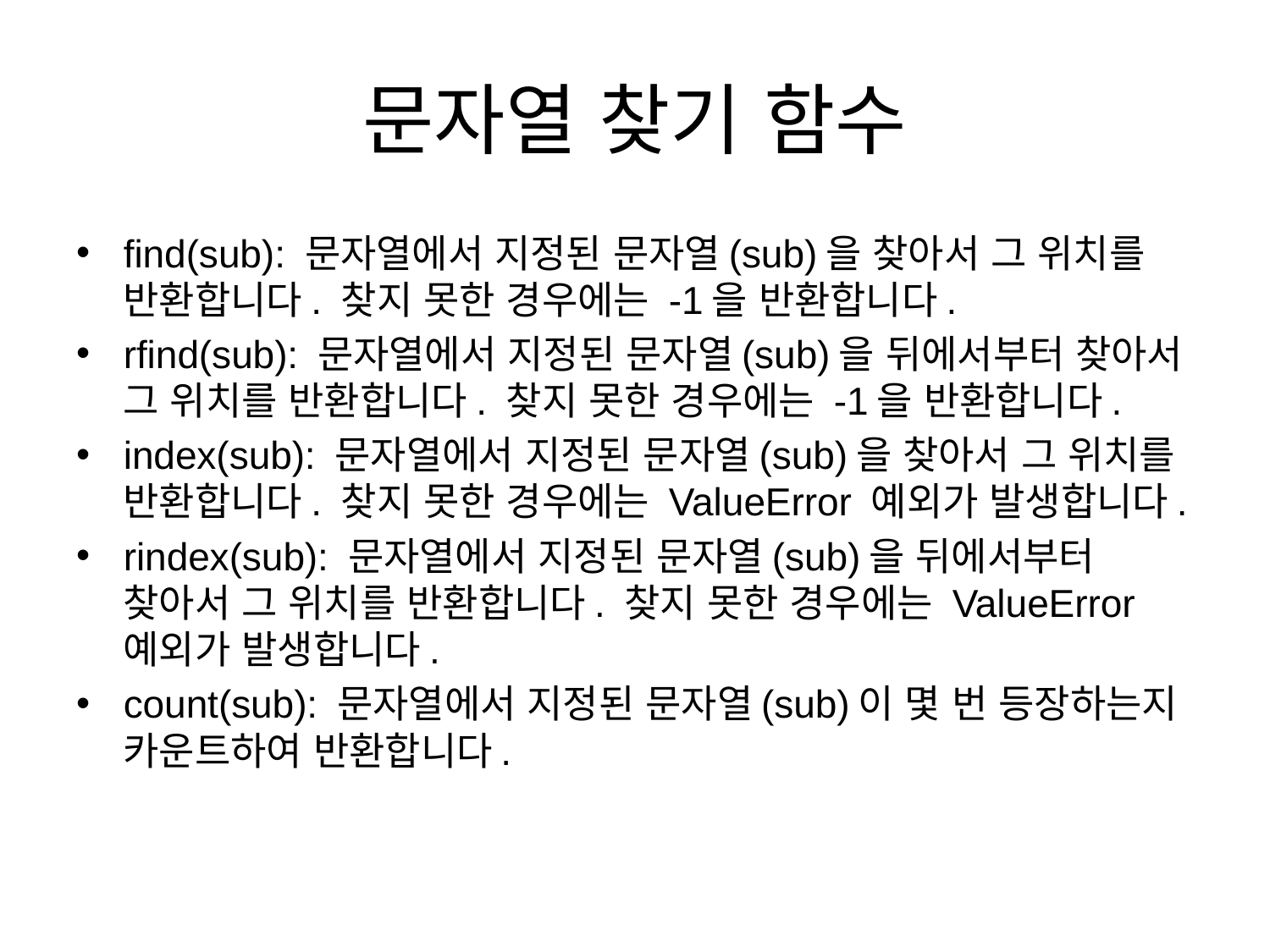

# 문자열 찾기 함수
find(sub): 문자열에서 지정된 문자열(sub)을 찾아서 그 위치를 반환합니다. 찾지 못한 경우에는 -1을 반환합니다.
rfind(sub): 문자열에서 지정된 문자열(sub)을 뒤에서부터 찾아서 그 위치를 반환합니다. 찾지 못한 경우에는 -1을 반환합니다.
index(sub): 문자열에서 지정된 문자열(sub)을 찾아서 그 위치를 반환합니다. 찾지 못한 경우에는 ValueError 예외가 발생합니다.
rindex(sub): 문자열에서 지정된 문자열(sub)을 뒤에서부터 찾아서 그 위치를 반환합니다. 찾지 못한 경우에는 ValueError 예외가 발생합니다.
count(sub): 문자열에서 지정된 문자열(sub)이 몇 번 등장하는지 카운트하여 반환합니다.